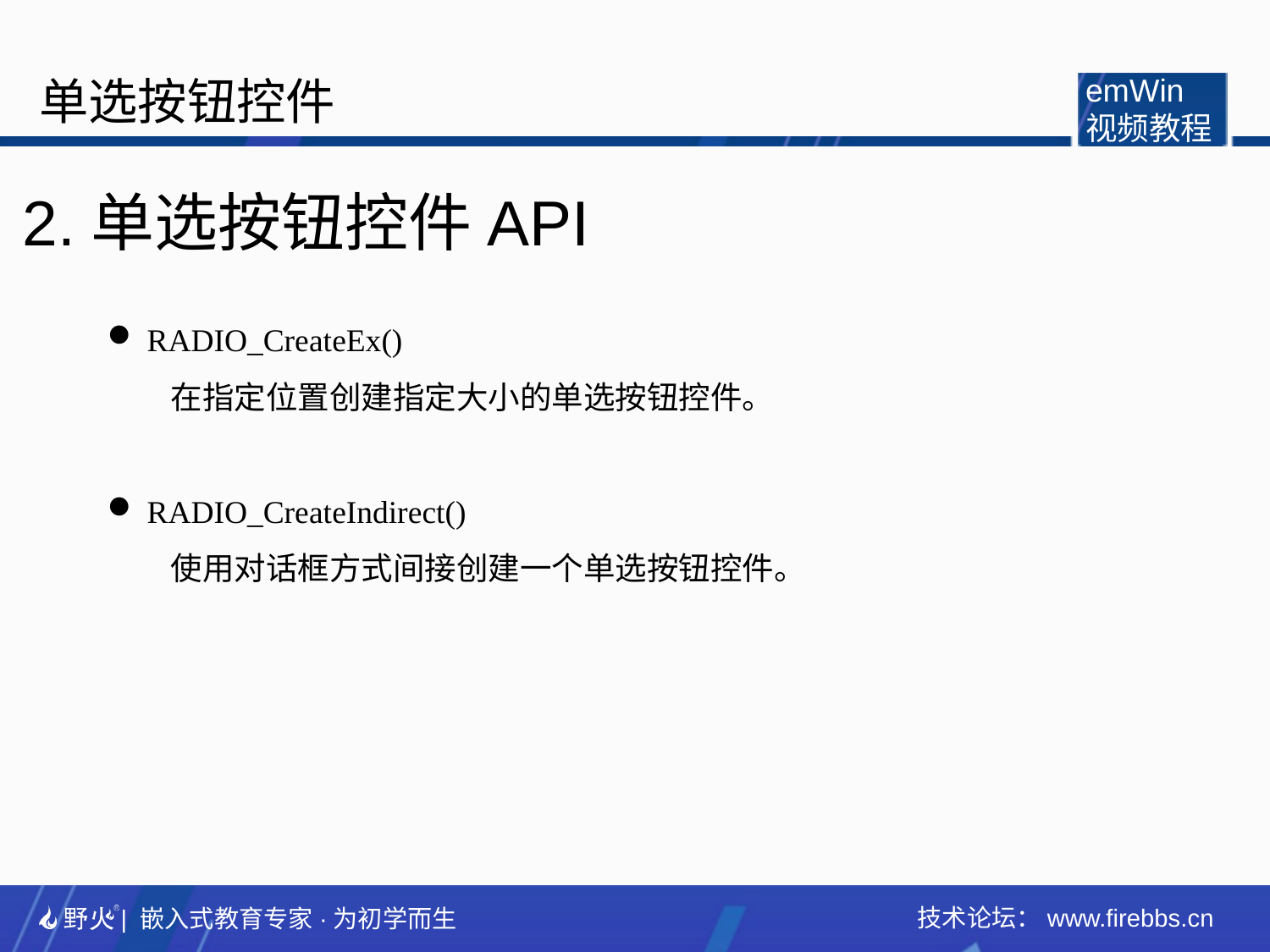

单选按钮控件
emWin
视频教程
2.单选按钮控件API
RADIO_CreateEx()
在指定位置创建指定大小的单选按钮控件。

RADIO_CreateIndirect()
使用对话框方式间接创建一个单选按钮控件。